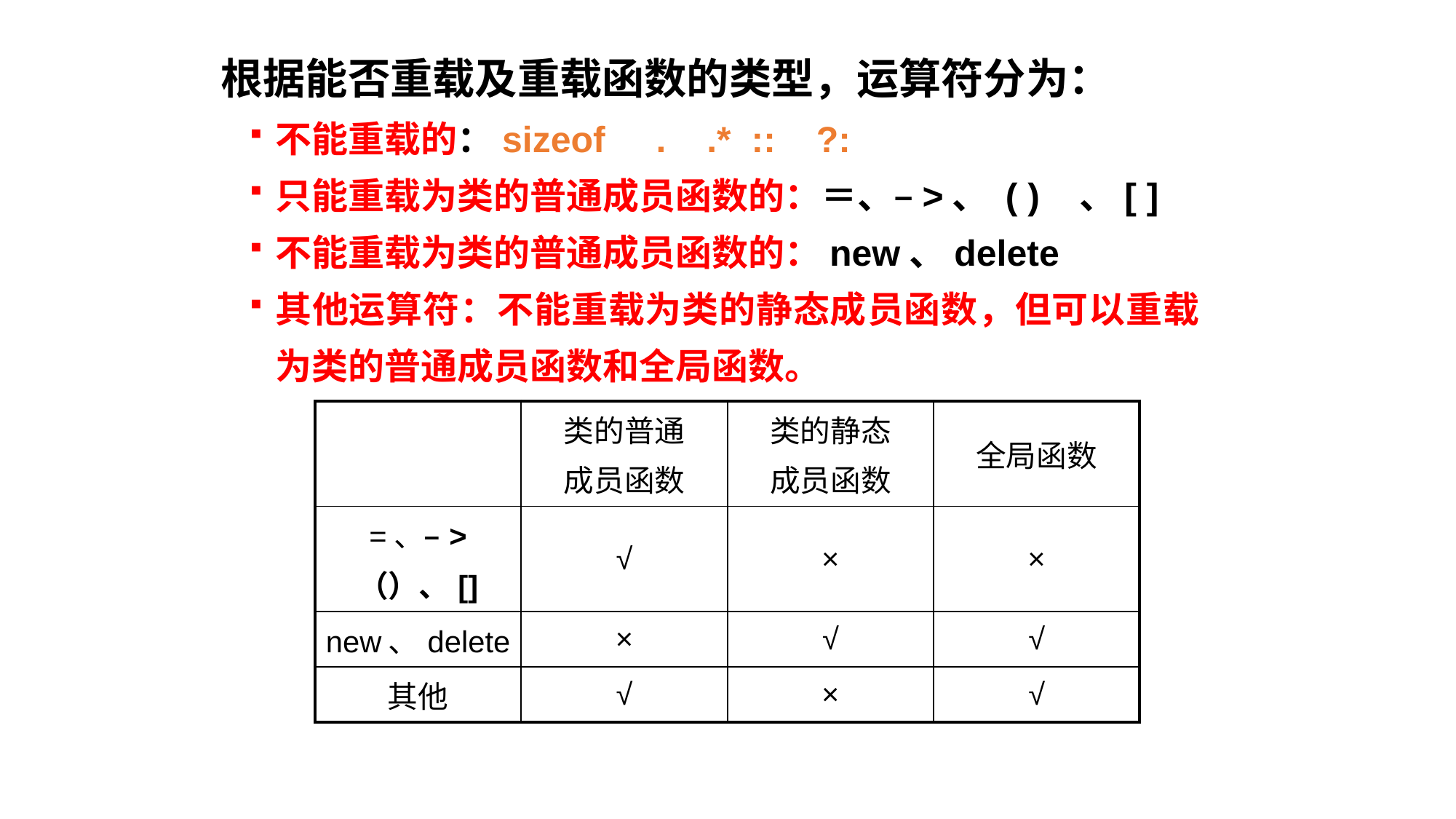

根据能否重载及重载函数的类型，运算符分为：
不能重载的：sizeof     .    .*  ::    ?:
只能重载为类的普通成员函数的：＝、–>、 ( )   、[ ]
不能重载为类的普通成员函数的：new、delete
其他运算符：不能重载为类的静态成员函数，但可以重载为类的普通成员函数和全局函数。

|  | 类的普通 成员函数 | 类的静态 成员函数 | 全局函数 |
| --- | --- | --- | --- |
| =、–> （）、[] | √ | × | × |
| new、delete | × | √ | √ |
| 其他 | √ | × | √ |